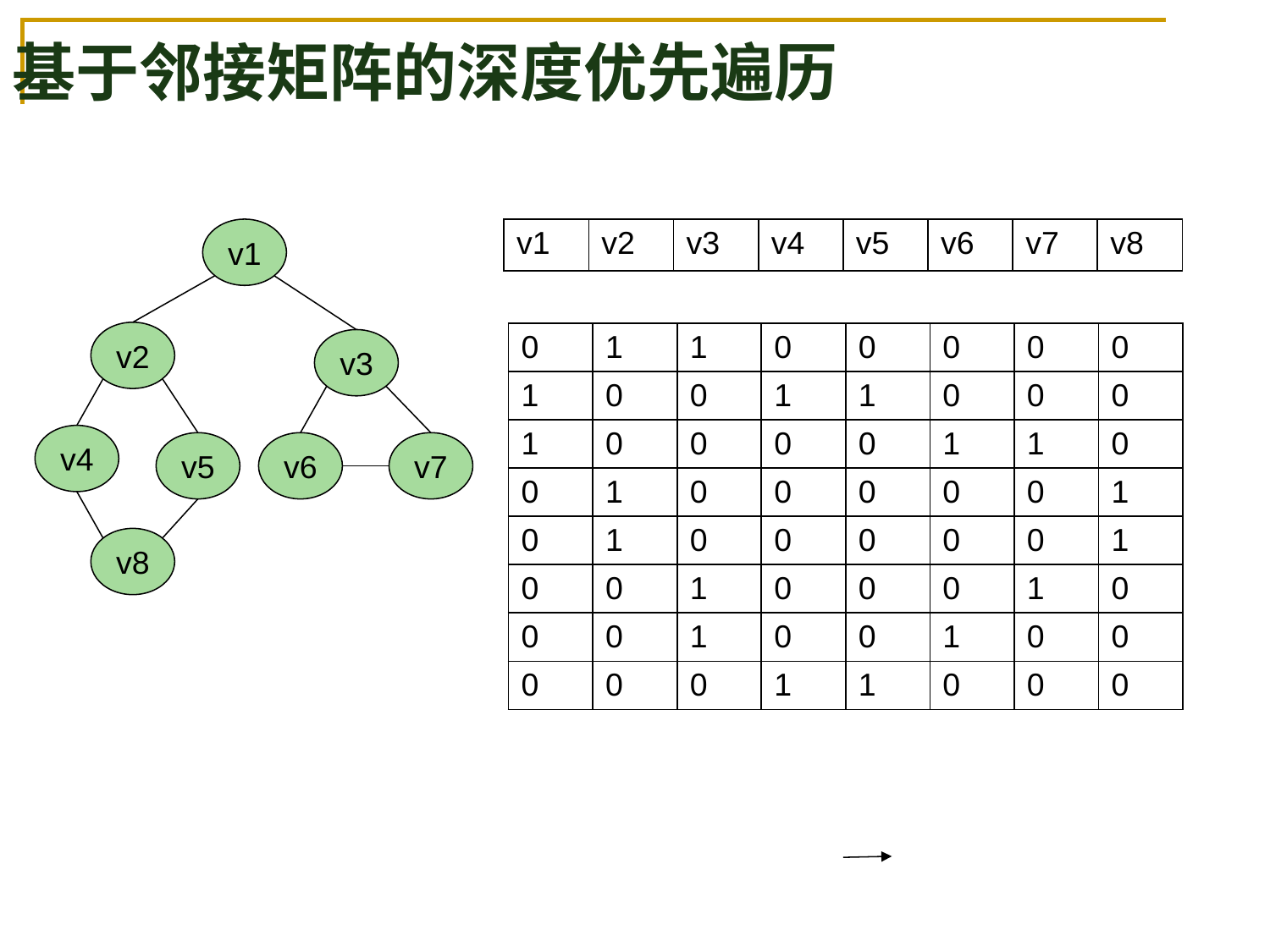

基于邻接矩阵的深度优先遍历
v1
v2
v3
v4
v5
v6
v7
v8
| v1 | v2 | v3 | v4 | v5 | v6 | v7 | v8 |
| --- | --- | --- | --- | --- | --- | --- | --- |
| 0 | 1 | 1 | 0 | 0 | 0 | 0 | 0 |
| --- | --- | --- | --- | --- | --- | --- | --- |
| 1 | 0 | 0 | 1 | 1 | 0 | 0 | 0 |
| 1 | 0 | 0 | 0 | 0 | 1 | 1 | 0 |
| 0 | 1 | 0 | 0 | 0 | 0 | 0 | 1 |
| 0 | 1 | 0 | 0 | 0 | 0 | 0 | 1 |
| 0 | 0 | 1 | 0 | 0 | 0 | 1 | 0 |
| 0 | 0 | 1 | 0 | 0 | 1 | 0 | 0 |
| 0 | 0 | 0 | 1 | 1 | 0 | 0 | 0 |